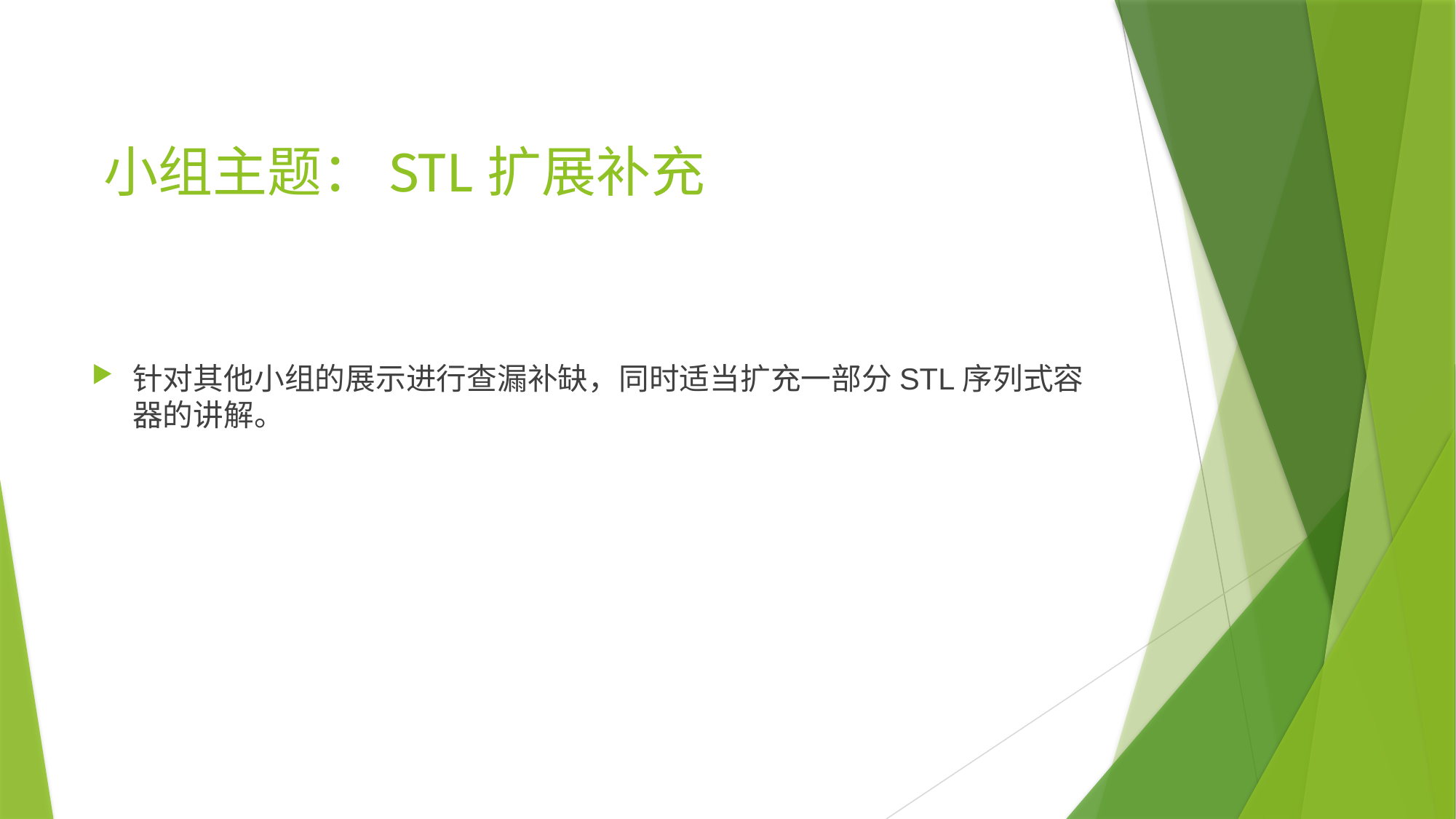

# 小组主题：STL扩展补充
针对其他小组的展示进行查漏补缺，同时适当扩充一部分STL序列式容器的讲解。